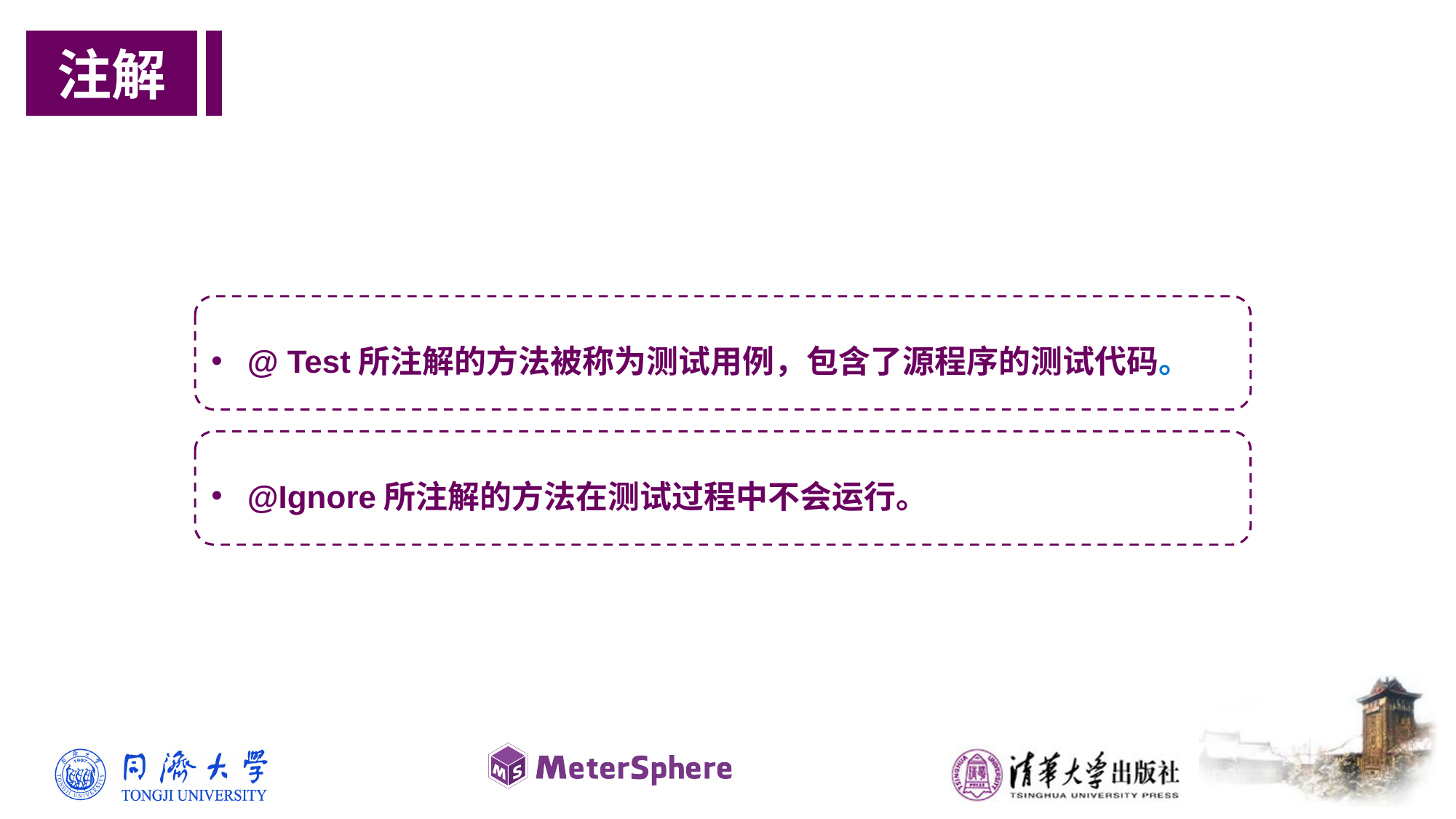

注解
@ Test所注解的方法被称为测试用例，包含了源程序的测试代码。
@Ignore所注解的方法在测试过程中不会运行。